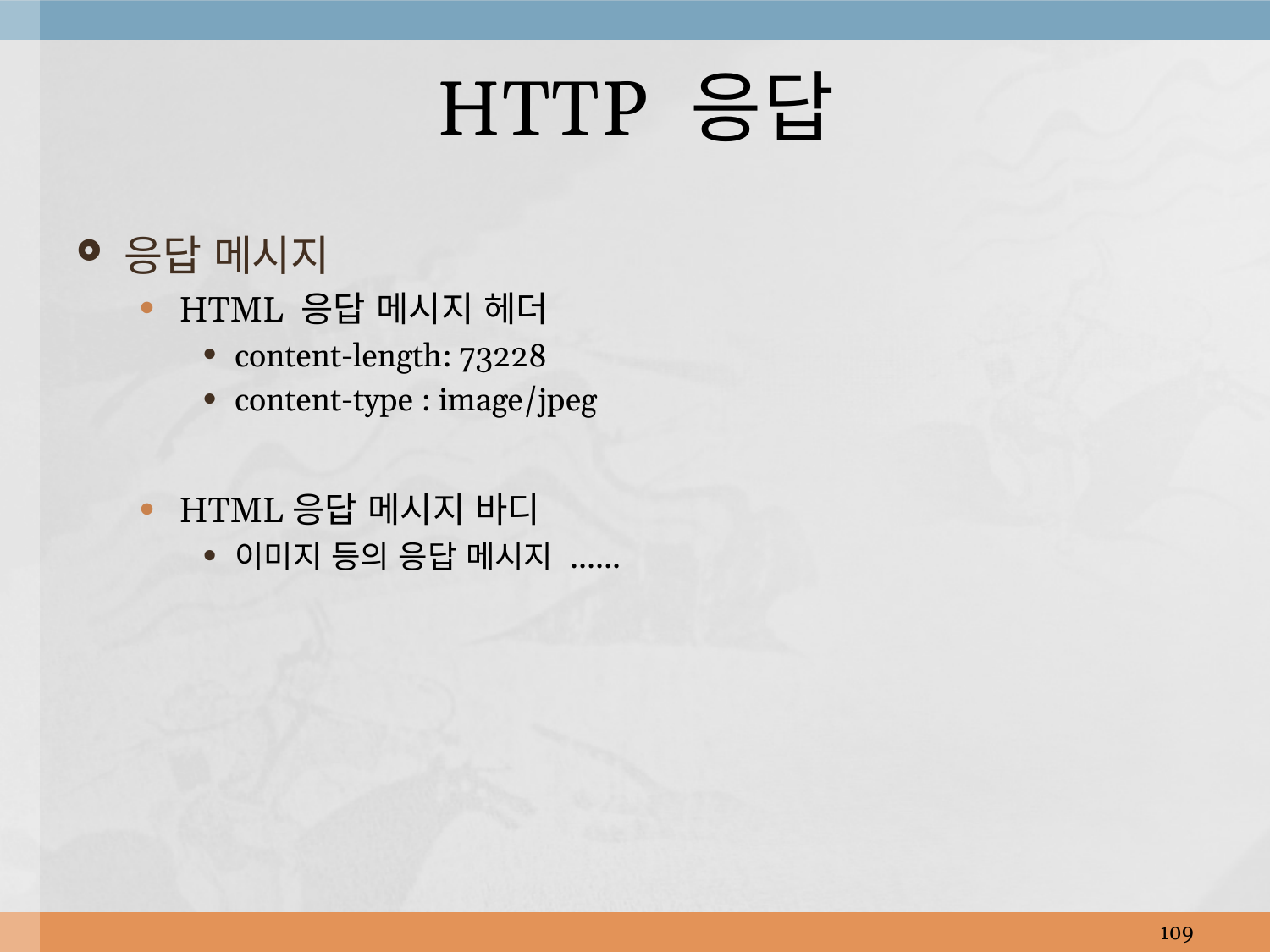

# HTTP 응답
응답 메시지
HTML 응답 메시지 헤더
content-length: 73228
content-type : image/jpeg

HTML응답 메시지 바디
이미지 등의 응답 메시지 ......
109